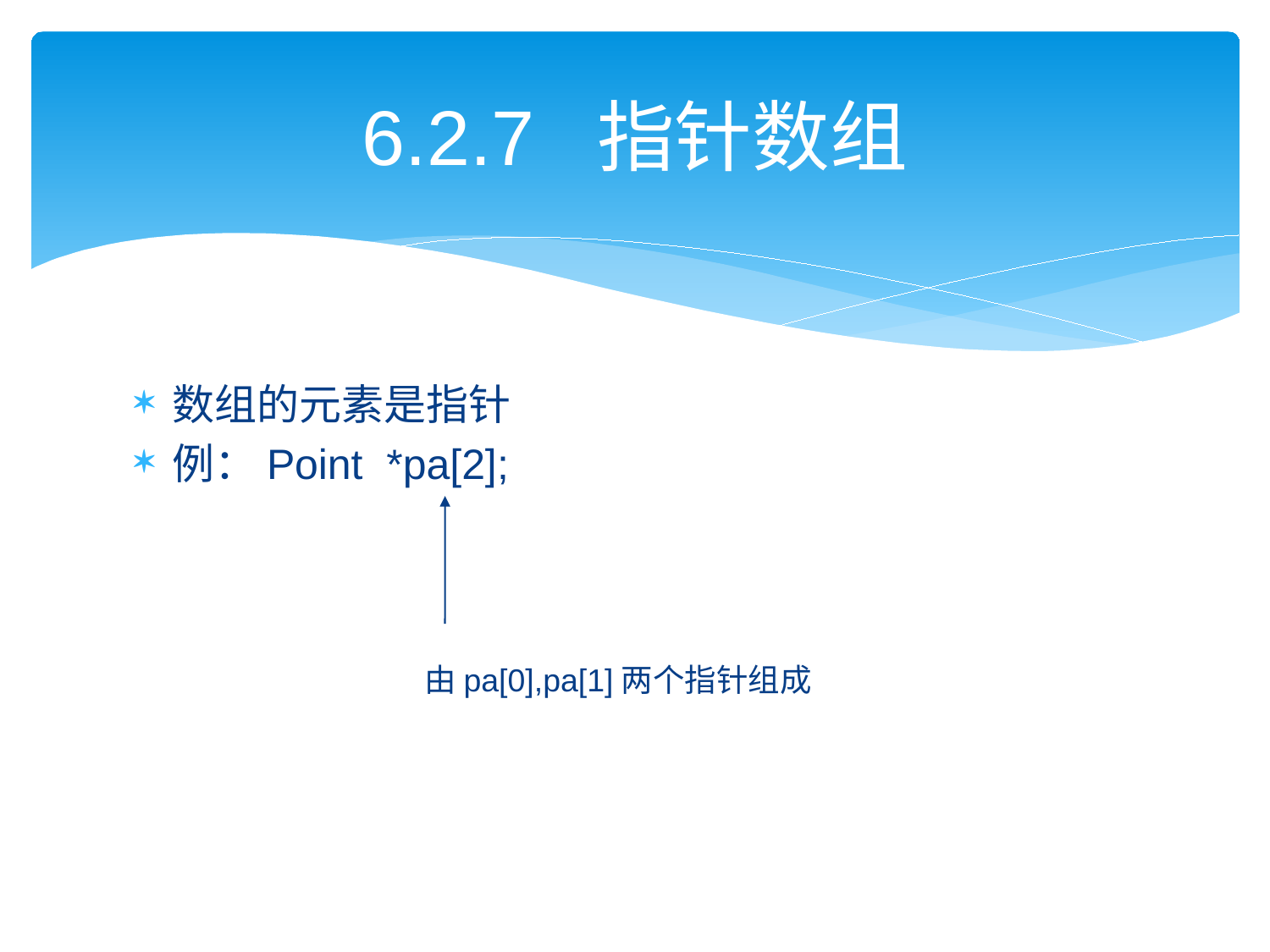

# 6.2.7  指针数组
数组的元素是指针
例：Point  *pa[2];

由pa[0],pa[1]两个指针组成